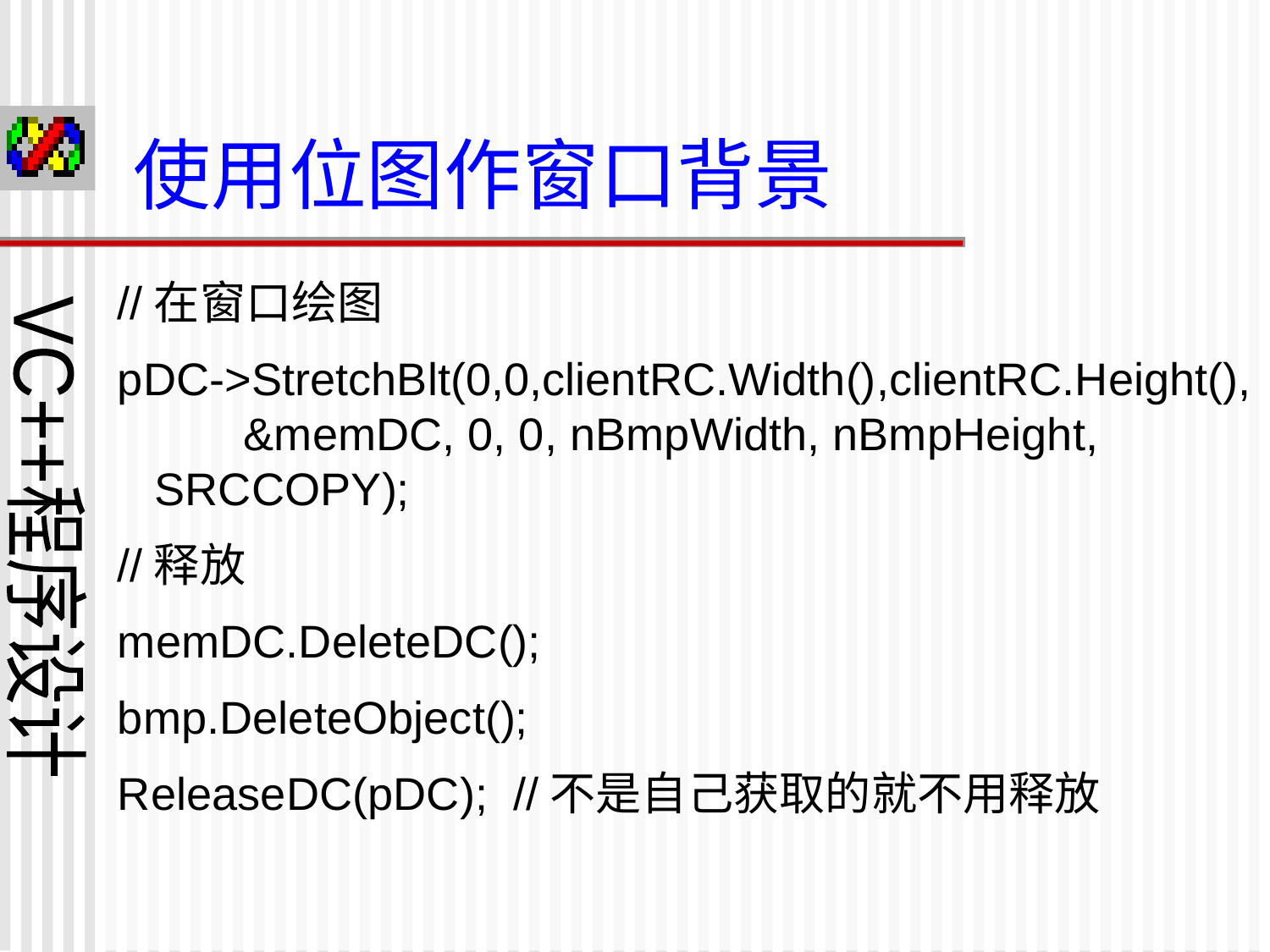

# 使用位图作窗口背景
//在窗口绘图
pDC->StretchBlt(0,0,clientRC.Width(),clientRC.Height(),           &memDC, 0, 0, nBmpWidth, nBmpHeight, SRCCOPY);
//释放
memDC.DeleteDC();
bmp.DeleteObject();
ReleaseDC(pDC);  //不是自己获取的就不用释放